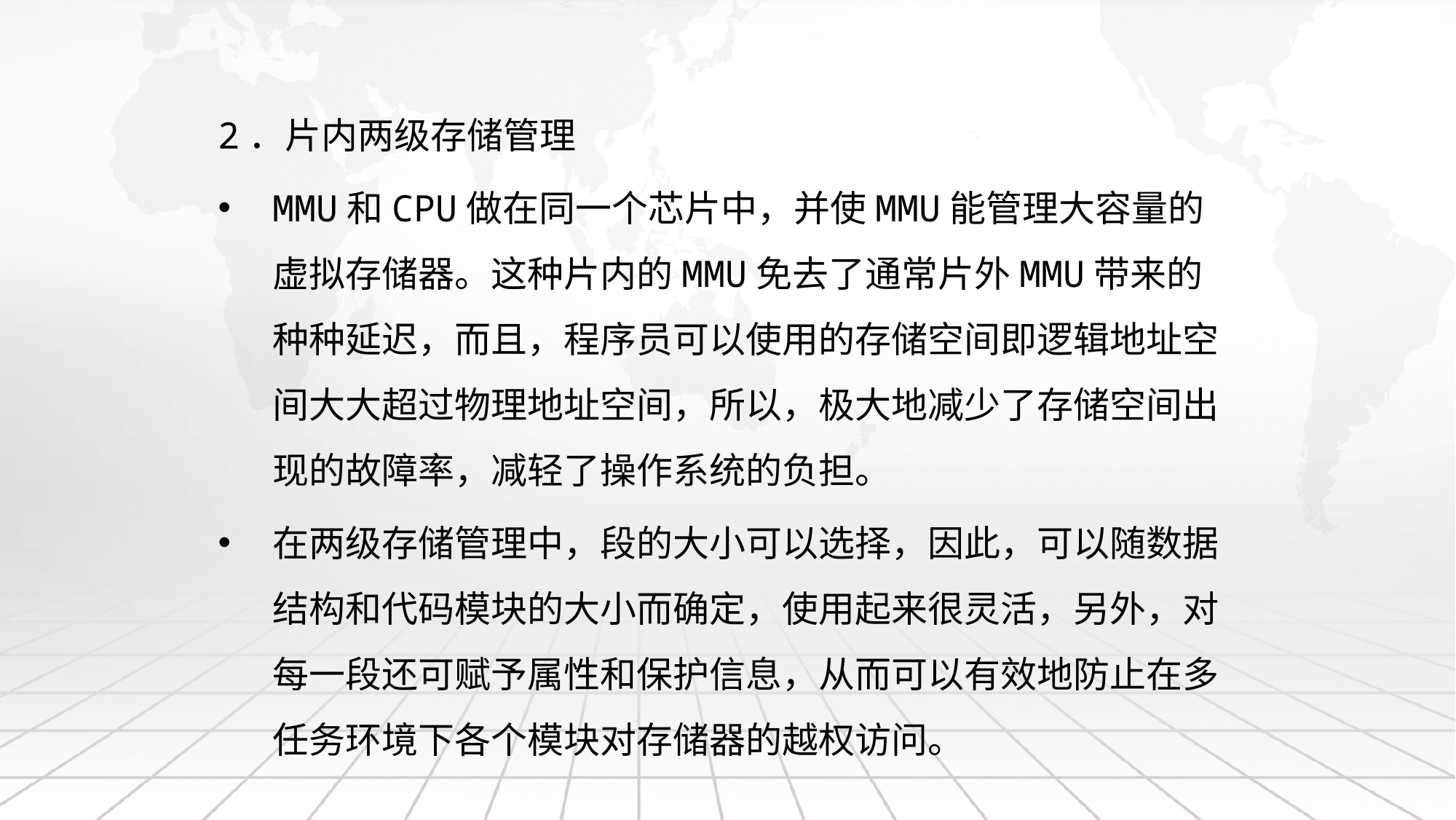

2．片内两级存储管理
MMU和CPU做在同一个芯片中，并使MMU能管理大容量的虚拟存储器。这种片内的MMU免去了通常片外MMU带来的种种延迟，而且，程序员可以使用的存储空间即逻辑地址空间大大超过物理地址空间，所以，极大地减少了存储空间出现的故障率，减轻了操作系统的负担。
在两级存储管理中，段的大小可以选择，因此，可以随数据结构和代码模块的大小而确定，使用起来很灵活，另外，对每一段还可赋予属性和保护信息，从而可以有效地防止在多任务环境下各个模块对存储器的越权访问。